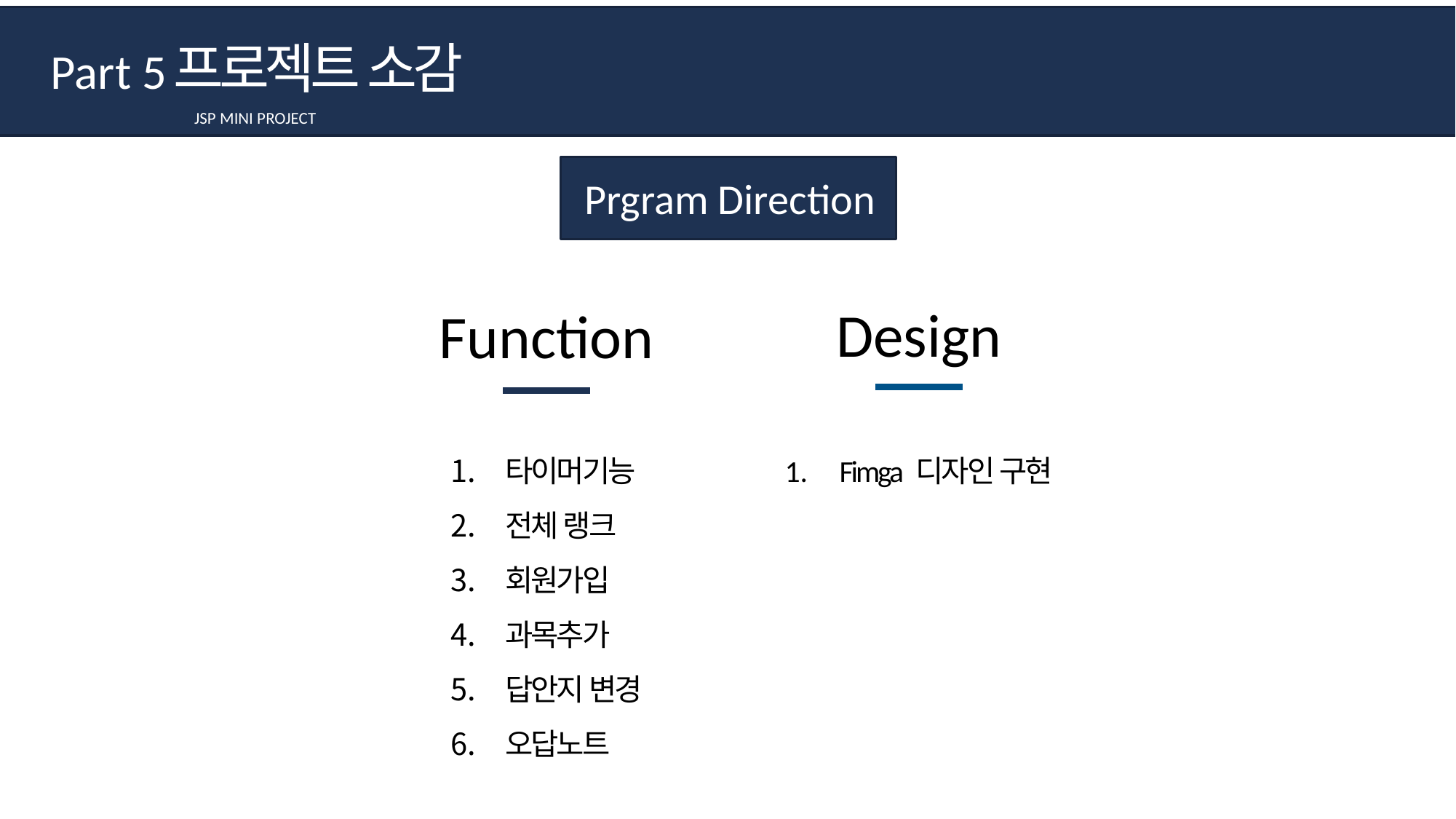

프로젝트 소감

Part 5
프로젝트 소감
Part 5
JSP MINI PROJECT
JSP MINI PROJECT

Prgram Direction
Design
Function
타이머기능
전체 랭크
회원가입
과목추가
답안지 변경
오답노트
Fimga 디자인 구현